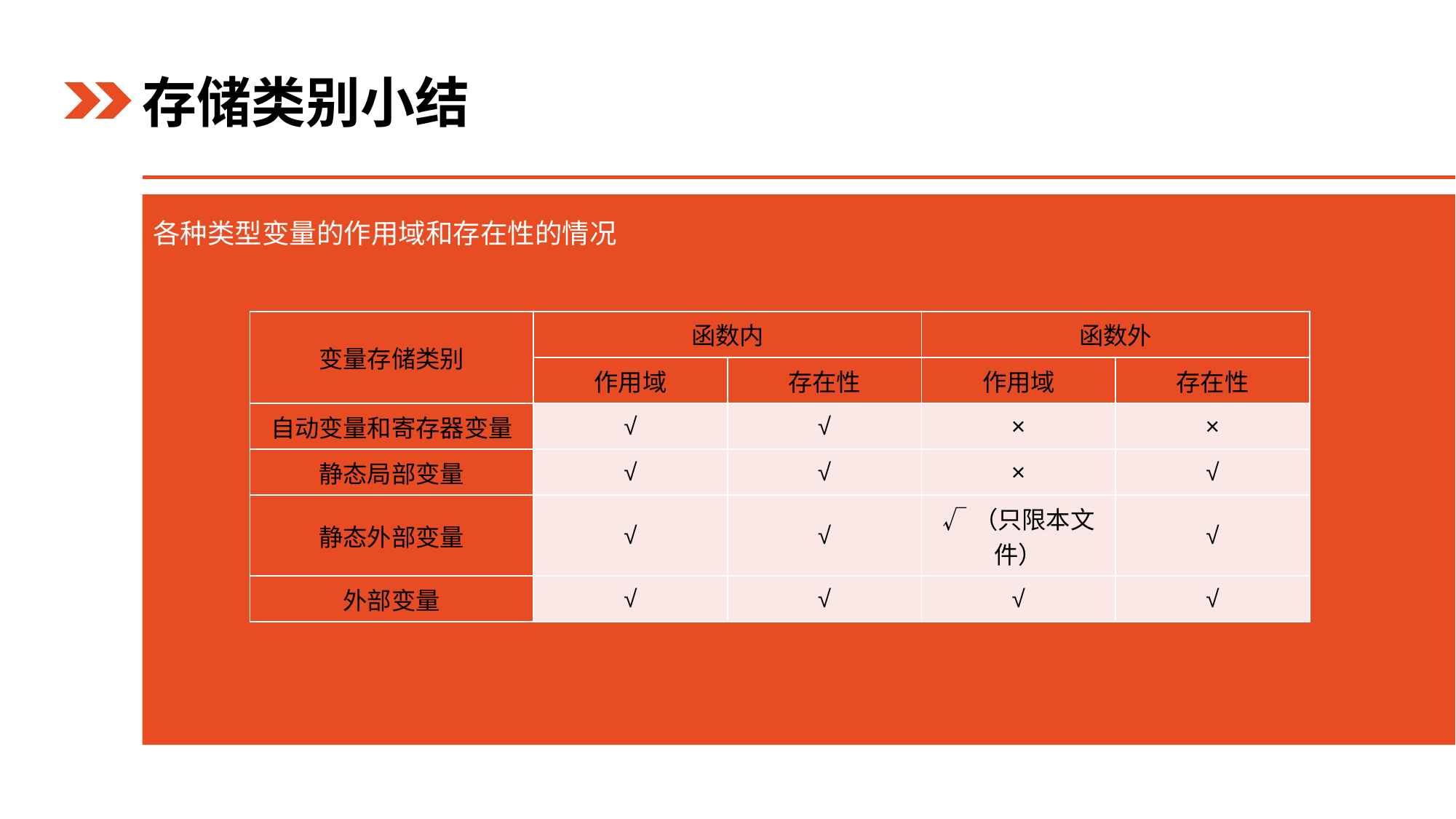

存储类别小结

各种类型变量的作用域和存在性的情况
| 变量存储类别 | 函数内 |  | 函数外 |  |
| --- | --- | --- | --- | --- |
|  | 作用域 | 存在性 | 作用域 | 存在性 |
| 自动变量和寄存器变量 | √ | √ | × | × |
| 静态局部变量 | √ | √ | × | √ |
| 静态外部变量 | √ | √ | √（只限本文件） | √ |
| 外部变量 | √ | √ | √ | √ |